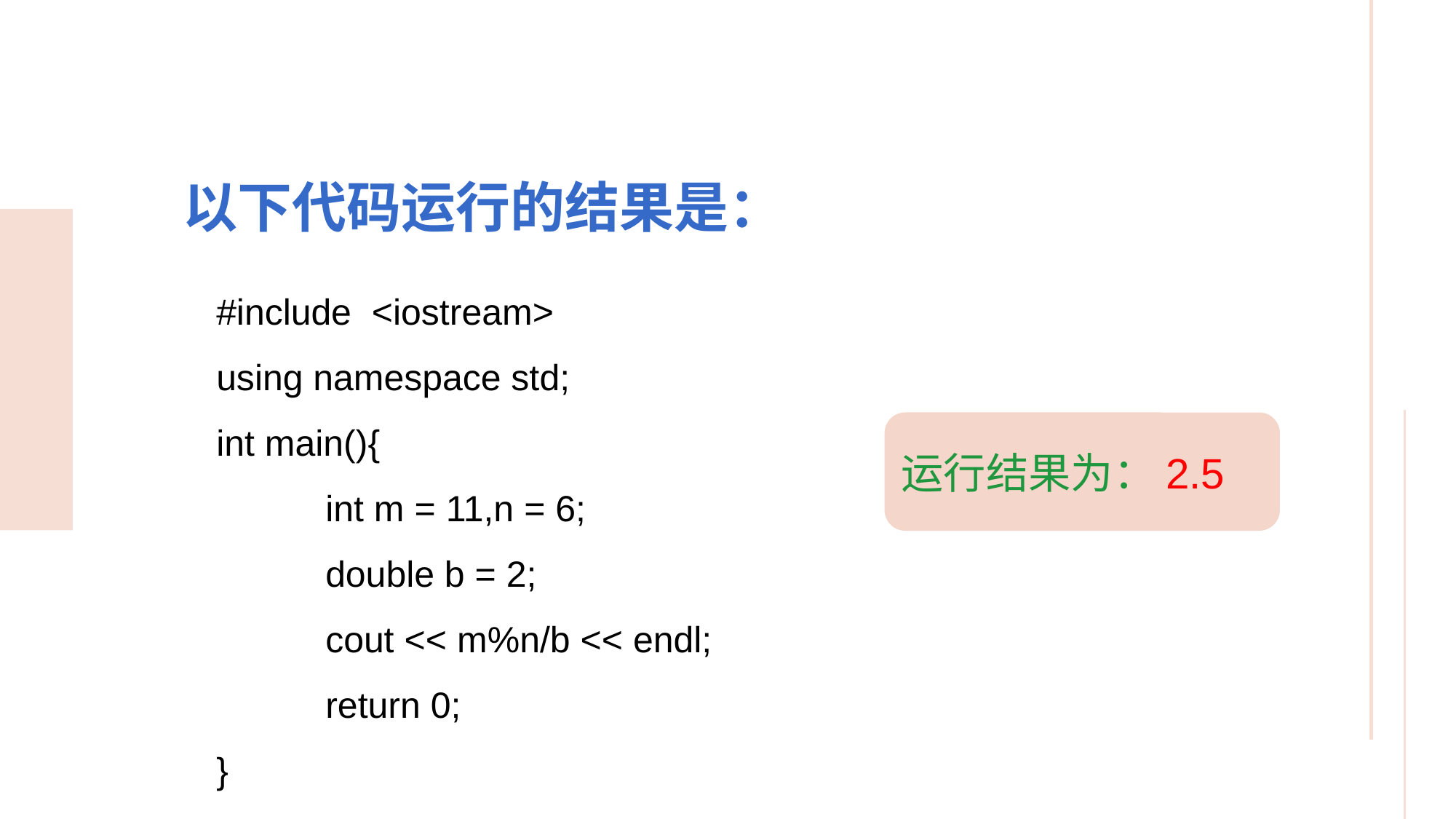

以下代码运行的结果是：
#include  <iostream>
using namespace std;
int main(){
	int m = 11,n = 6;
	double b = 2;
	cout << m%n/b << endl;
	return 0;
}
运行结果为：2.5